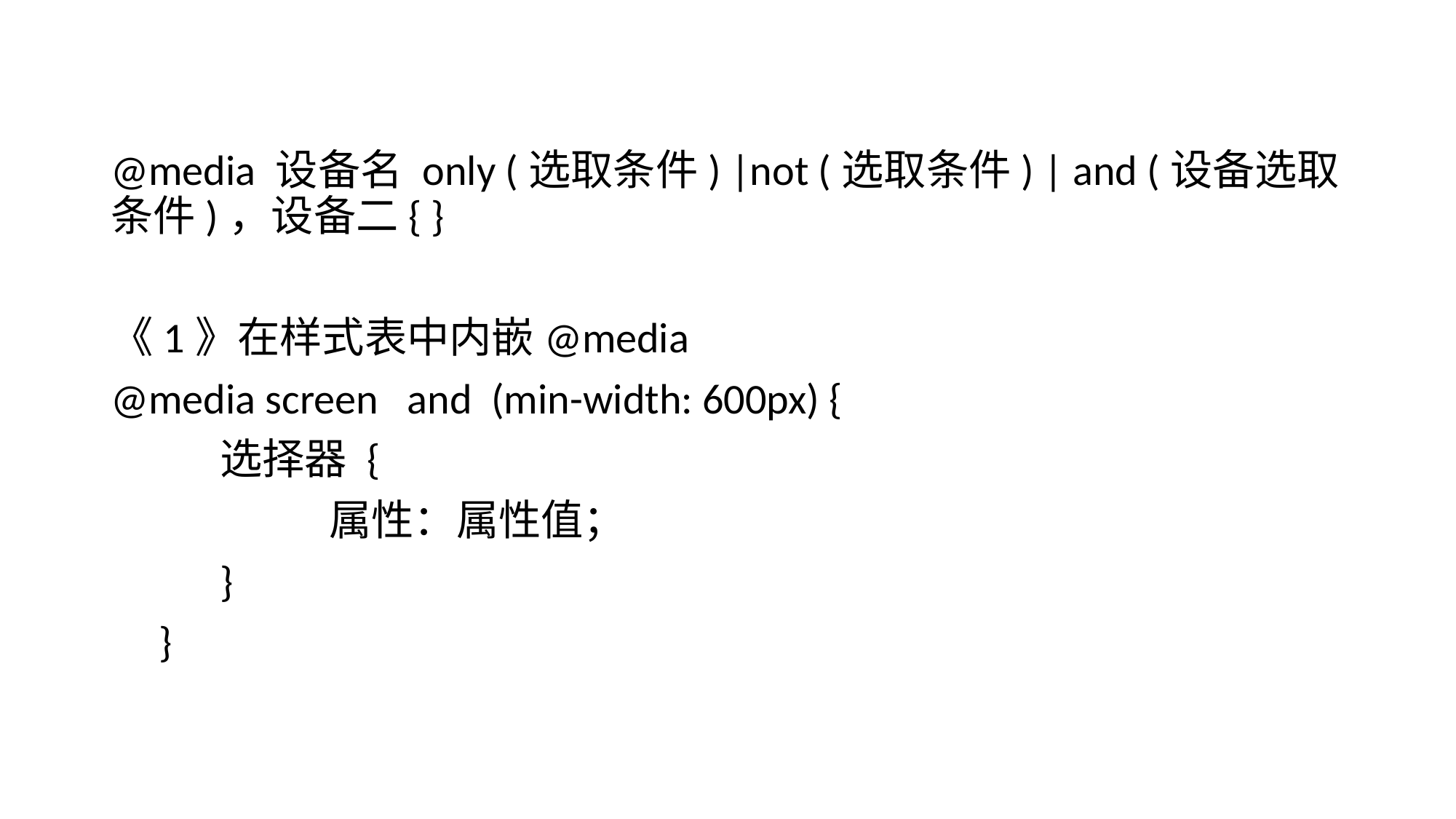

@media 设备名 only (选取条件) |not (选取条件) | and (设备选取条件)，设备二{ }

《1》在样式表中内嵌@media
@media screen   and  (min-width: 600px) {
	选择器 {
 		属性：属性值；
	}
     }